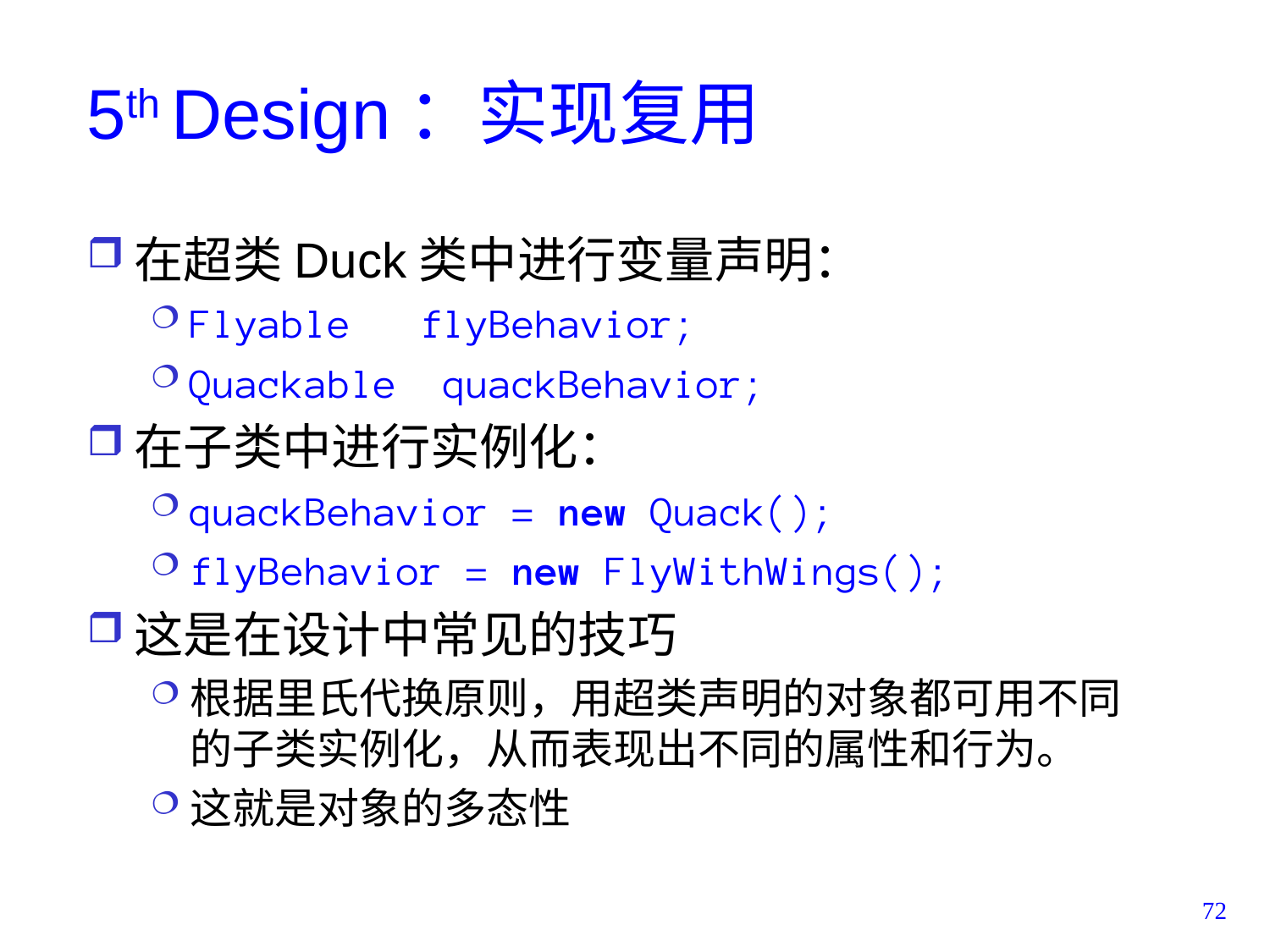

# 5th Design：实现复用
在超类Duck类中进行变量声明：
Flyable   flyBehavior;
Quackable  quackBehavior;
在子类中进行实例化：
quackBehavior = new Quack();
flyBehavior = new FlyWithWings();
这是在设计中常见的技巧
根据里氏代换原则，用超类声明的对象都可用不同的子类实例化，从而表现出不同的属性和行为。
这就是对象的多态性
72